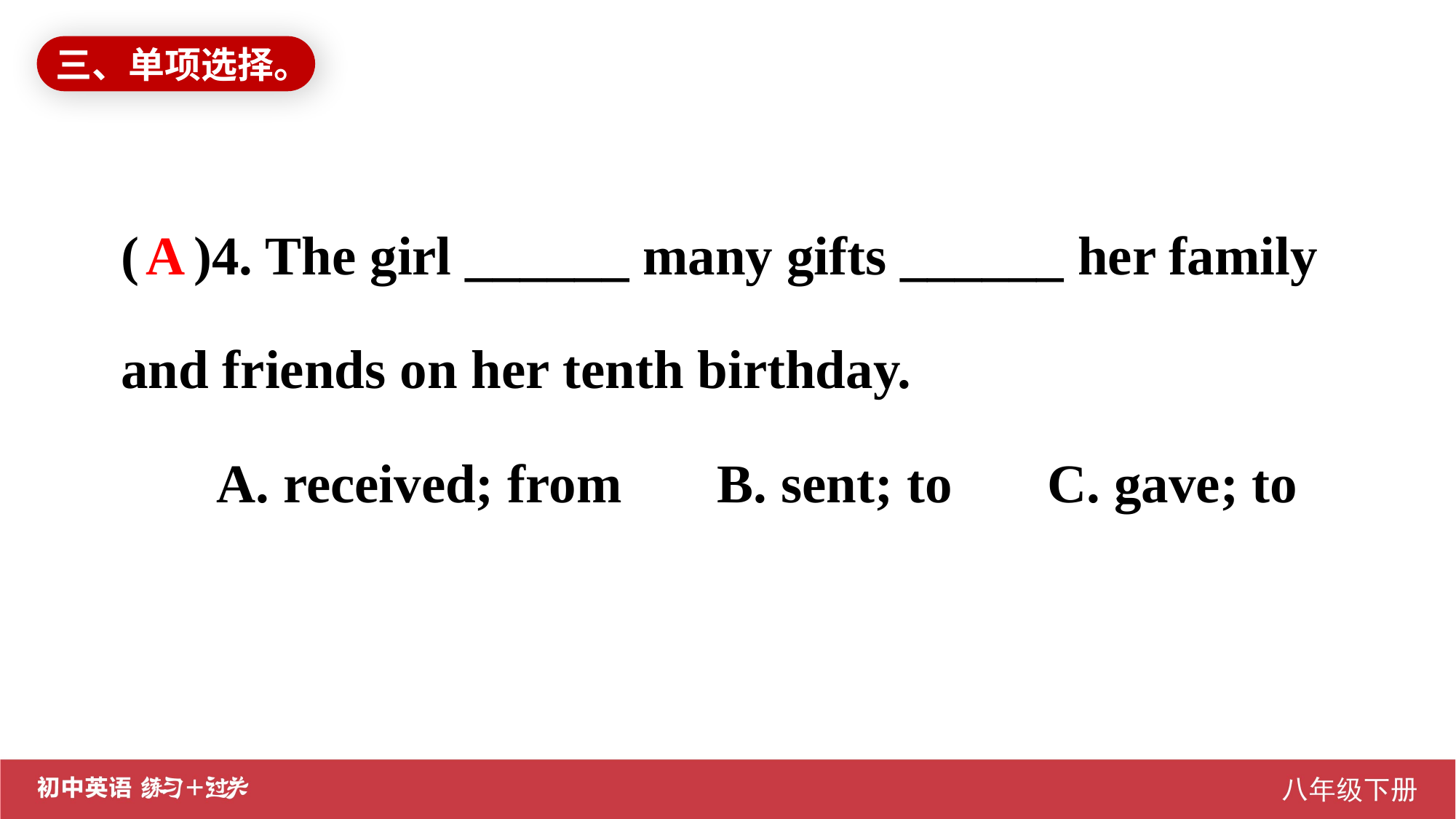

三、单项选择。
(    )4. The girl ______ many gifts ______ her family and friends on her tenth birthday.
       A. received; from       B. sent; to       C. gave; to
A